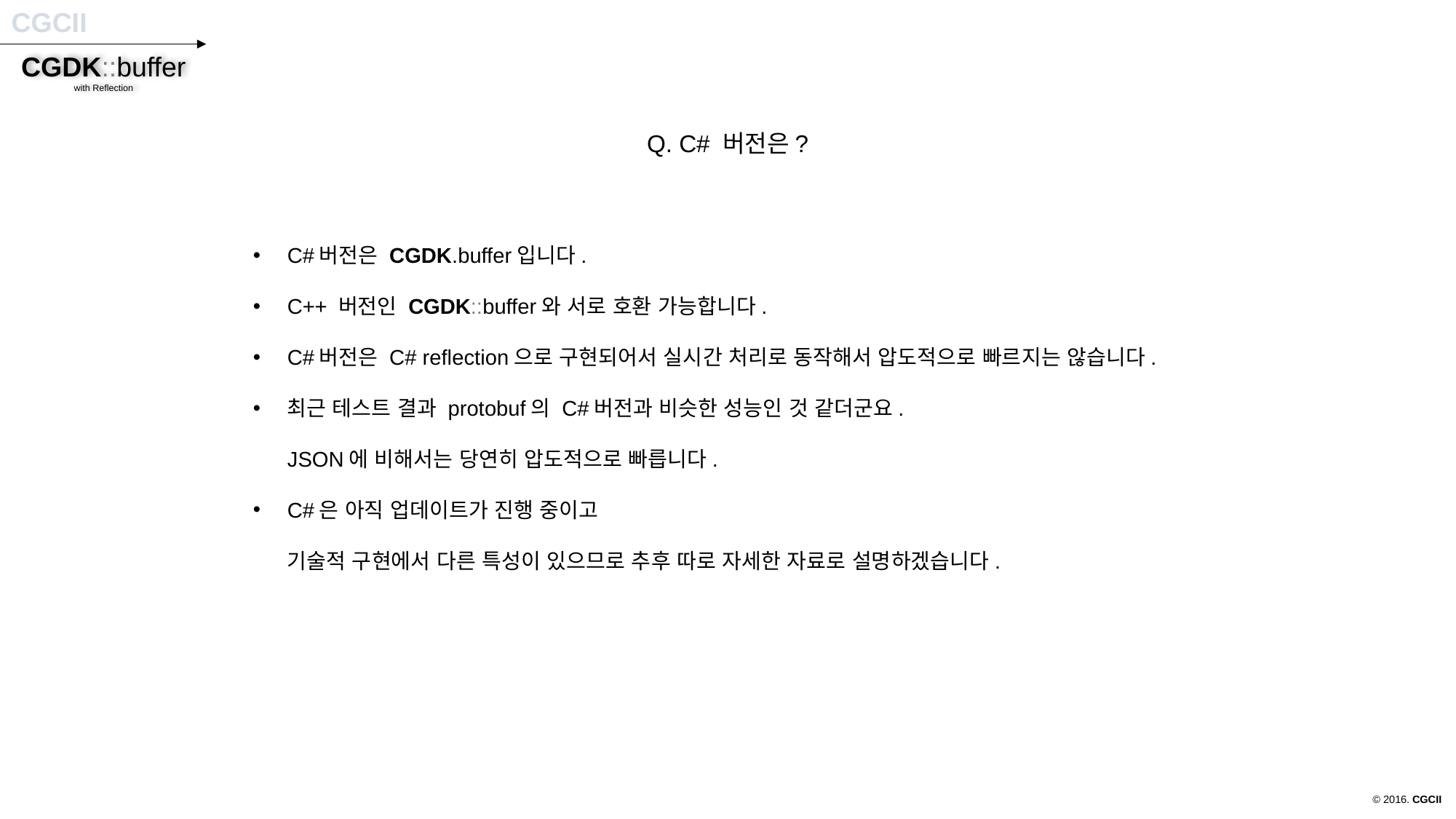

CGCII
CGDK::buffer
with Reflection

Q. C# 버전은?
C#버전은 CGDK.buffer입니다.
C++ 버전인 CGDK::buffer와 서로 호환 가능합니다.
C#버전은 C# reflection으로 구현되어서 실시간 처리로 동작해서 압도적으로 빠르지는 않습니다.
최근 테스트 결과 protobuf의 C#버전과 비슷한 성능인 것 같더군요.
JSON에 비해서는 당연히 압도적으로 빠릅니다.
C#은 아직 업데이트가 진행 중이고
기술적 구현에서 다른 특성이 있으므로 추후 따로 자세한 자료로 설명하겠습니다.
© 2016. CGCII